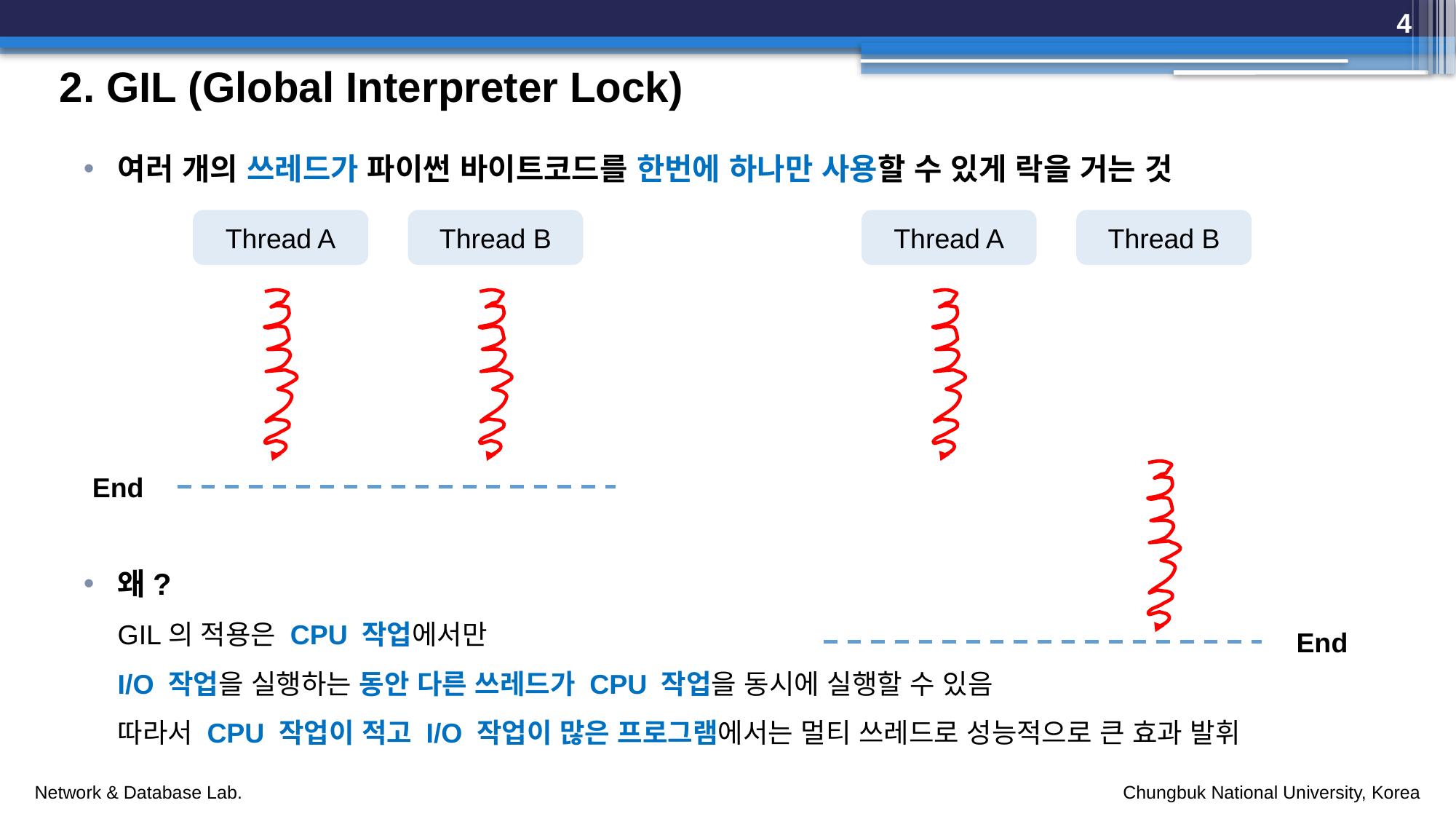

4
# 2. GIL (Global Interpreter Lock)
여러 개의 쓰레드가 파이썬 바이트코드를 한번에 하나만 사용할 수 있게 락을 거는 것

왜?
GIL의 적용은 CPU 작업에서만
I/O 작업을 실행하는 동안 다른 쓰레드가 CPU 작업을 동시에 실행할 수 있음
따라서 CPU 작업이 적고 I/O 작업이 많은 프로그램에서는 멀티 쓰레드로 성능적으로 큰 효과 발휘
Thread A
Thread B
Thread A
Thread B

End
End